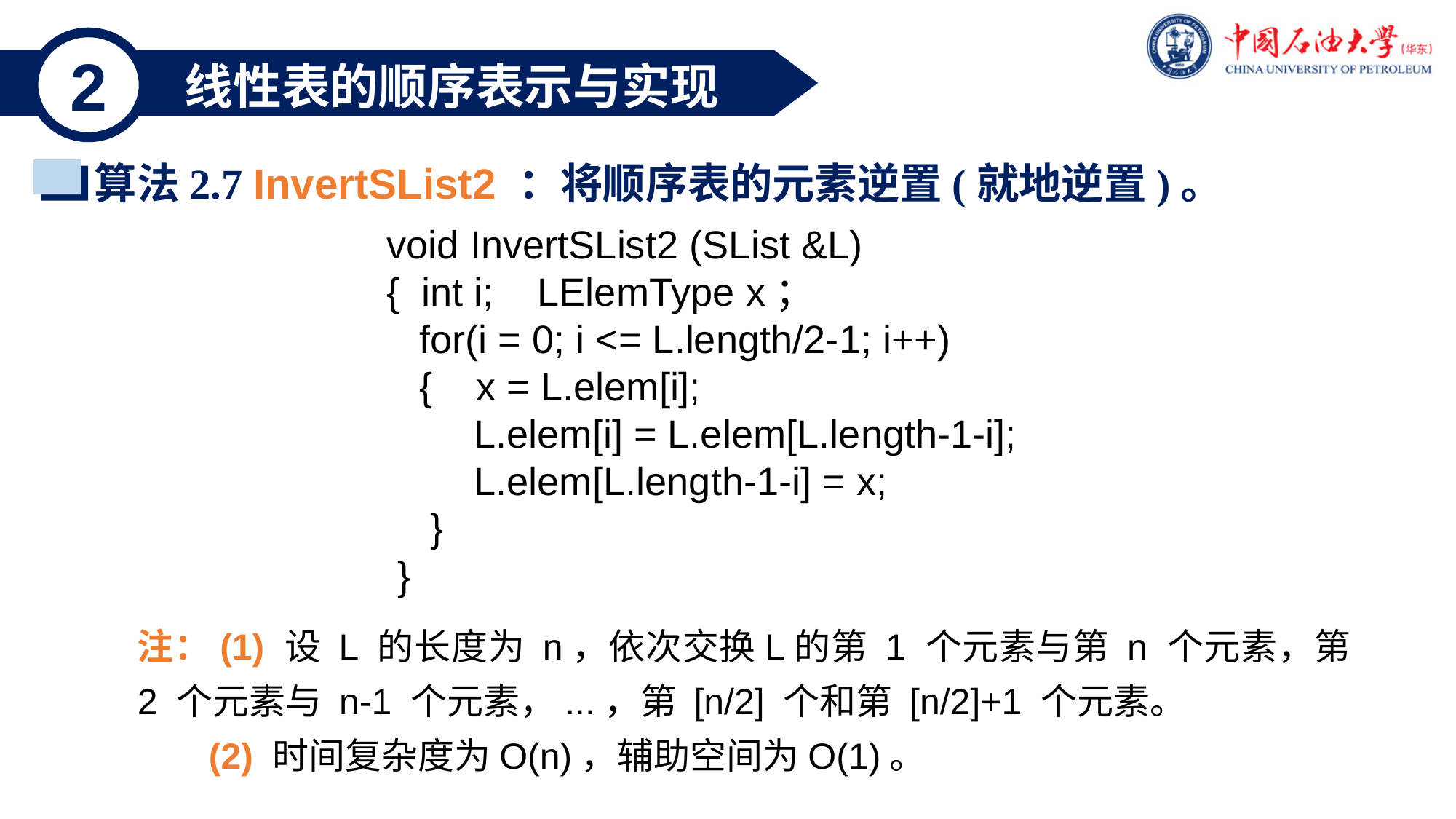

2
 线性表的顺序表示与实现
算法2.7 InvertSList2 ：将顺序表的元素逆置(就地逆置)。

void InvertSList2 (SList &L)
{  int i;    LElemType x；
   for(i = 0; i <= L.length/2-1; i++)
   {    x = L.elem[i];
        L.elem[i] = L.elem[L.length-1-i];
        L.elem[L.length-1-i] = x;
    }
 }
注：(1) 设 L 的长度为 n，依次交换L的第 1 个元素与第 n 个元素，第 2 个元素与 n-1 个元素，...，第 [n/2] 个和第 [n/2]+1 个元素。
       (2) 时间复杂度为O(n)，辅助空间为O(1)。